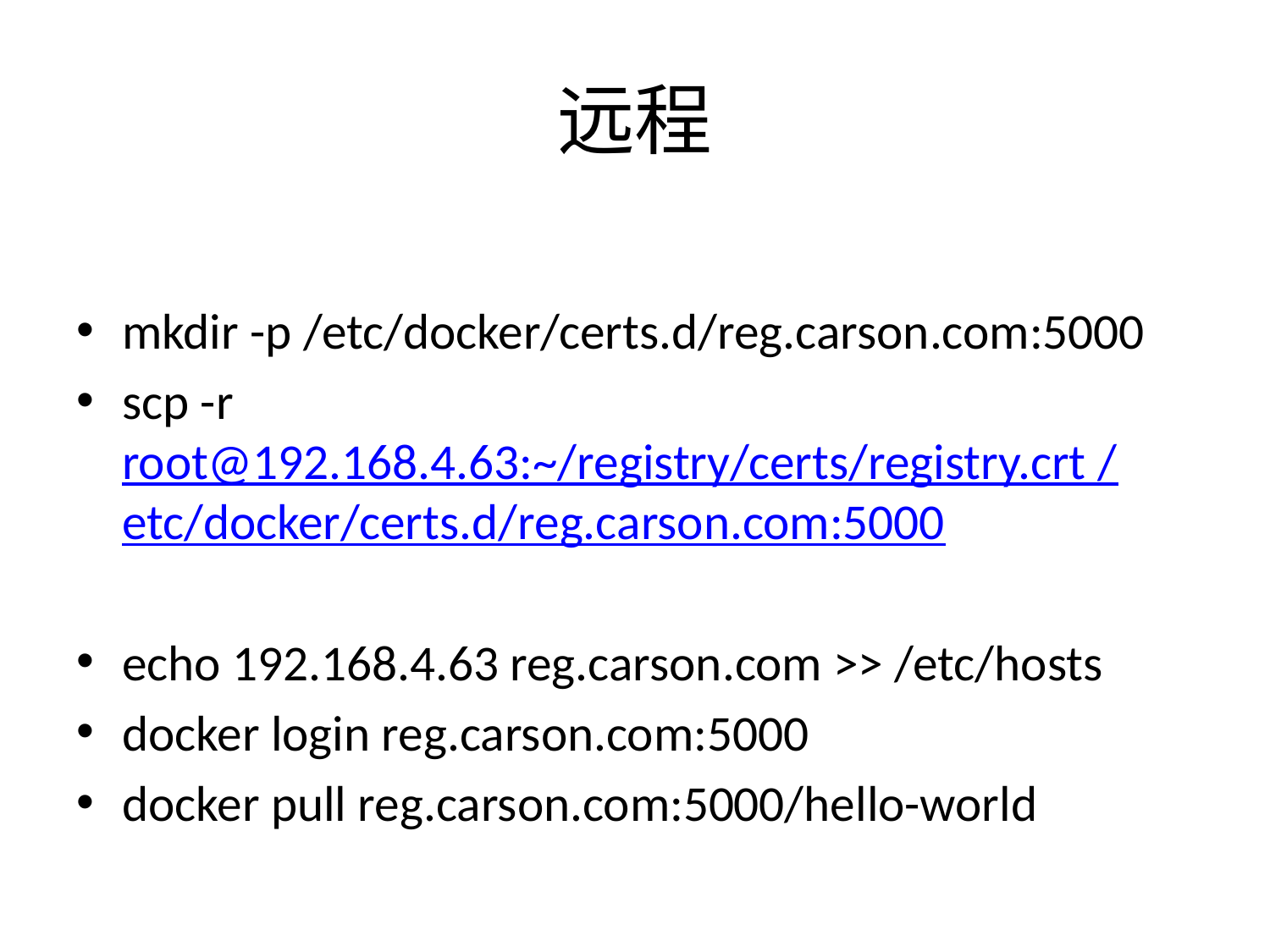

# 远程

mkdir -p /etc/docker/certs.d/reg.carson.com:5000
scp -r root@192.168.4.63:~/registry/certs/registry.crt /etc/docker/certs.d/reg.carson.com:5000

echo 192.168.4.63 reg.carson.com >> /etc/hosts
docker login reg.carson.com:5000
docker pull reg.carson.com:5000/hello-world